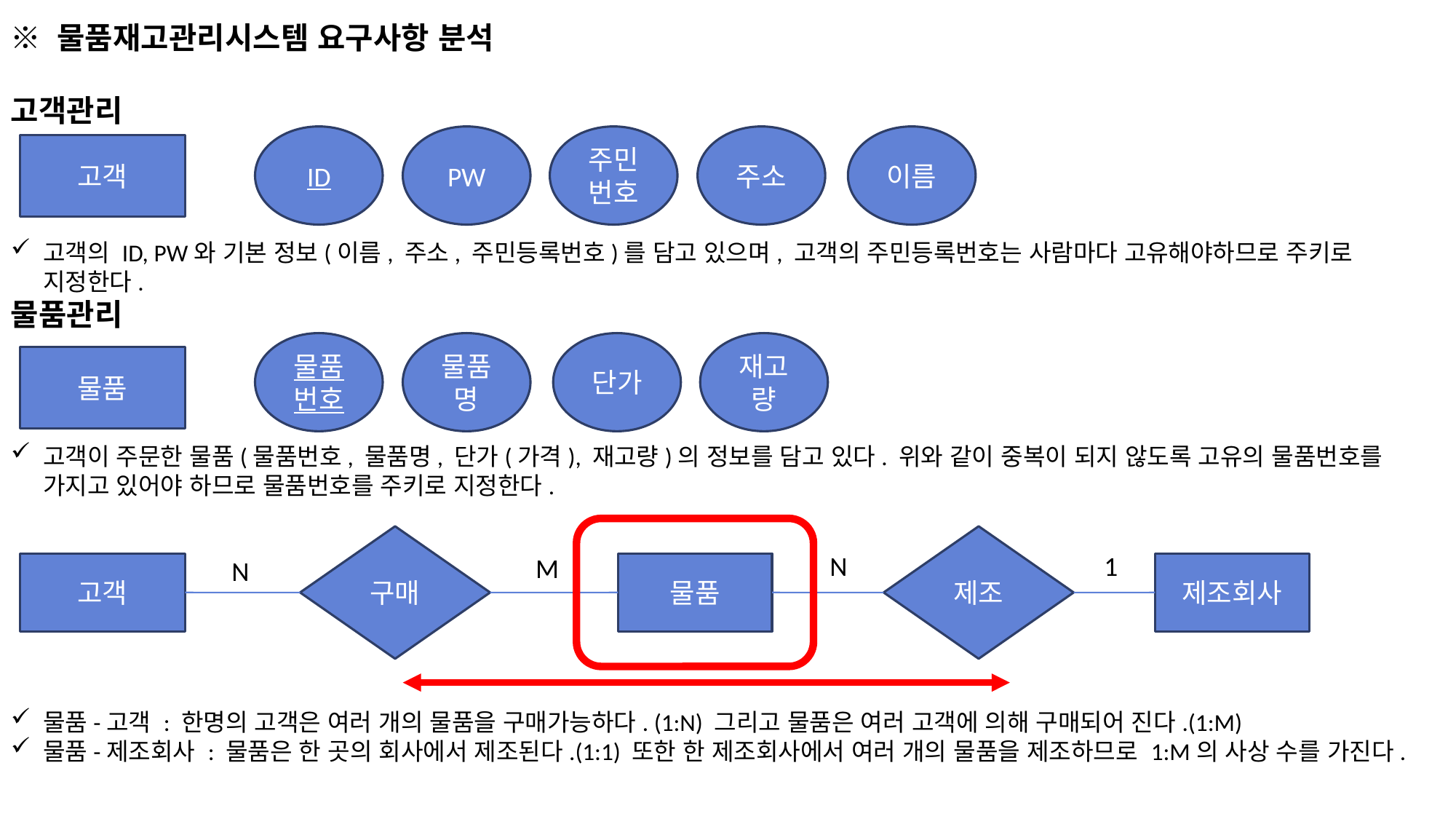

※ 물품재고관리시스템 요구사항 분석

고객관리

고객의 ID, PW와 기본 정보(이름, 주소, 주민등록번호)를 담고 있으며, 고객의 주민등록번호는 사람마다 고유해야하므로 주키로 지정한다.
물품관리

고객이 주문한 물품(물품번호, 물품명, 단가(가격), 재고량)의 정보를 담고 있다. 위와 같이 중복이 되지 않도록 고유의 물품번호를 가지고 있어야 하므로 물품번호를 주키로 지정한다.

물품-고객 : 한명의 고객은 여러 개의 물품을 구매가능하다. (1:N) 그리고 물품은 여러 고객에 의해 구매되어 진다.(1:M)
물품-제조회사 : 물품은 한 곳의 회사에서 제조된다.(1:1) 또한 한 제조회사에서 여러 개의 물품을 제조하므로 1:M의 사상 수를 가진다.
ID
PW
주민번호
주소
이름
고객
물품번호
물품명
단가
재고량
물품

구매
제조
N
1
M
N
고객
물품
제조회사